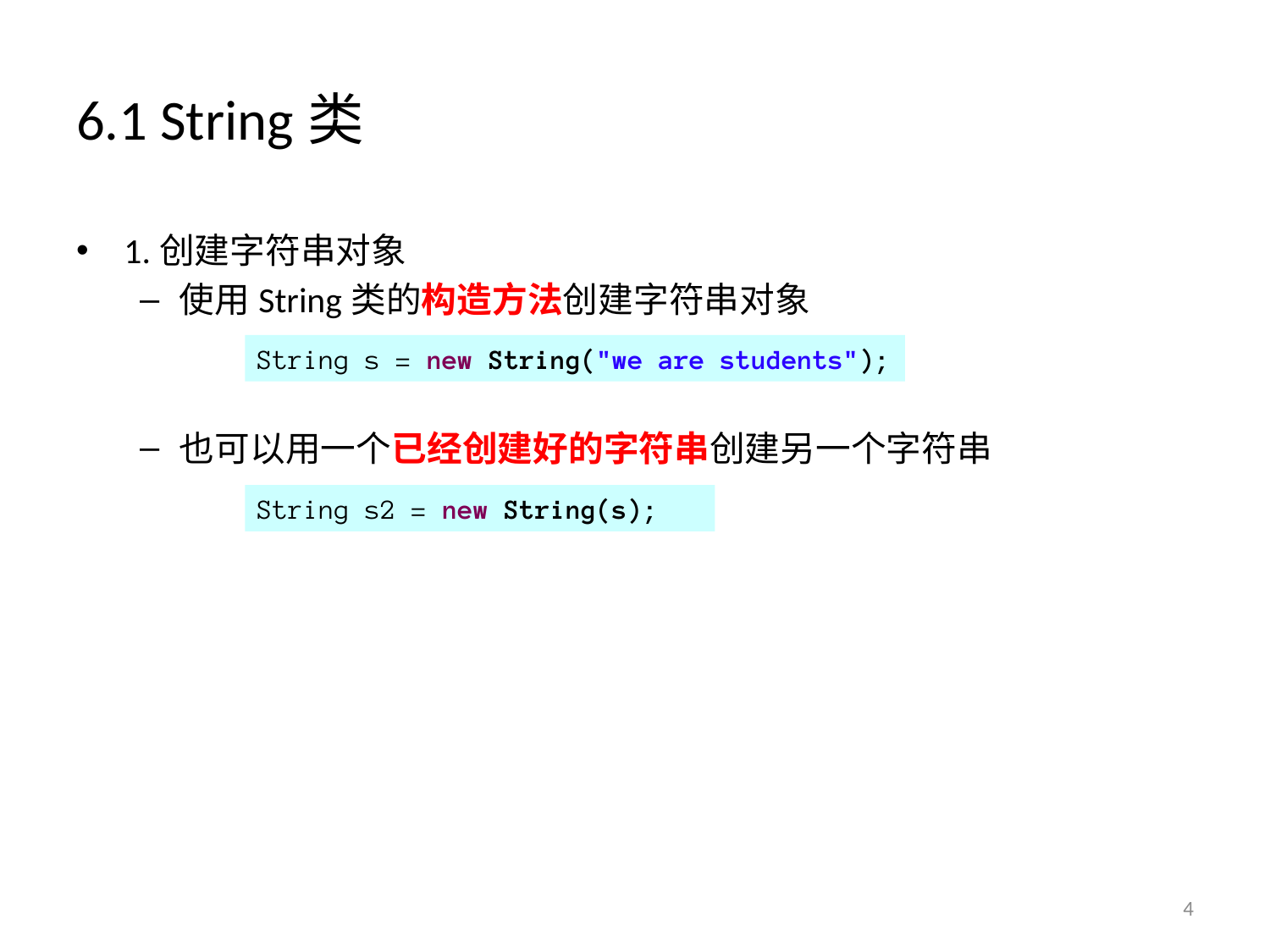

# 6.1 String类
1.创建字符串对象
使用String类的构造方法创建字符串对象

也可以用一个已经创建好的字符串创建另一个字符串
String s = new String("we are students");
String s2 = new String(s);
4